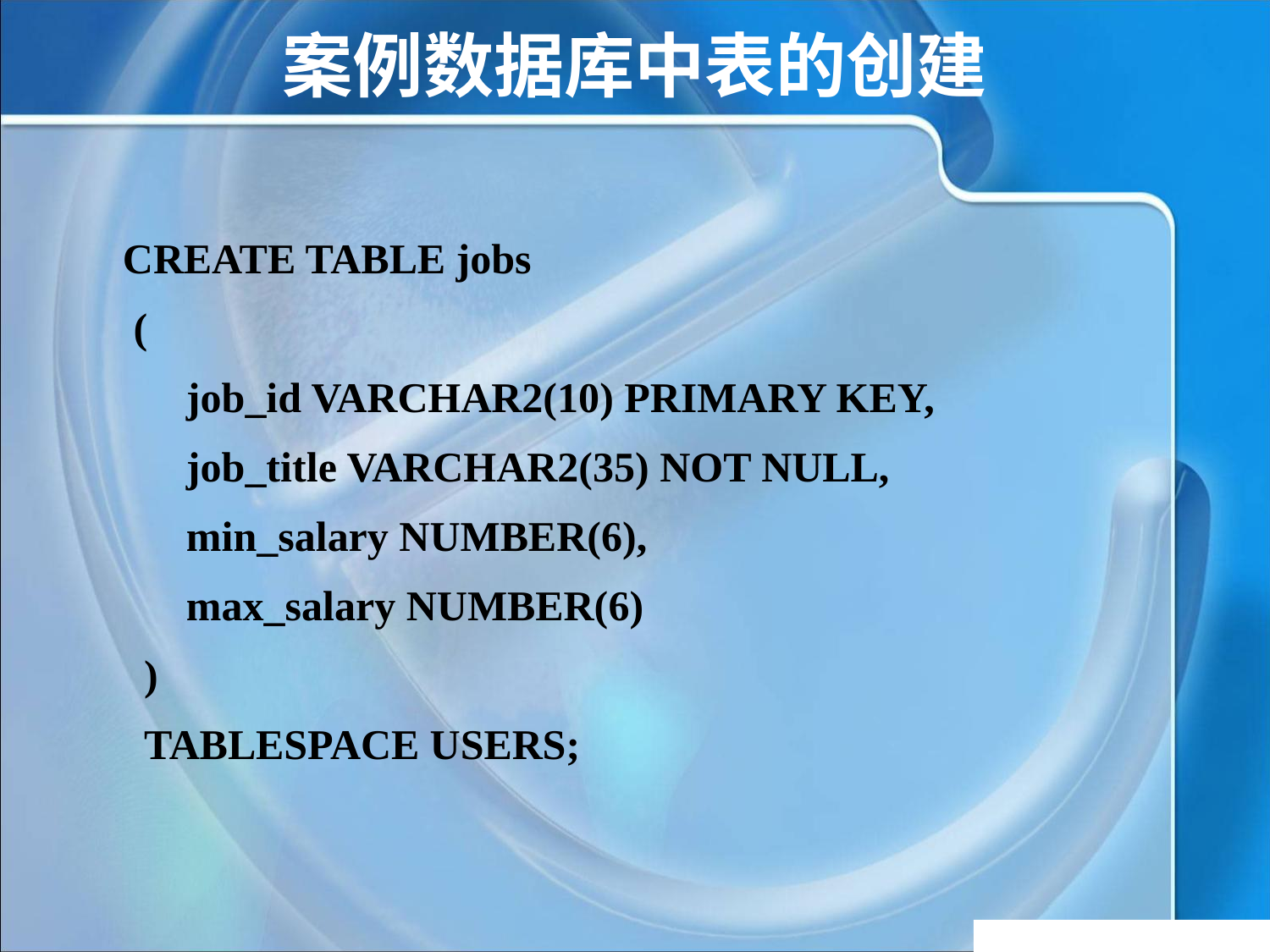

# 案例数据库中表的创建

CREATE TABLE jobs
 (
      job_id VARCHAR2(10) PRIMARY KEY,
      job_title VARCHAR2(35) NOT NULL,
      min_salary NUMBER(6),
      max_salary NUMBER(6)
  )
  TABLESPACE USERS;

40